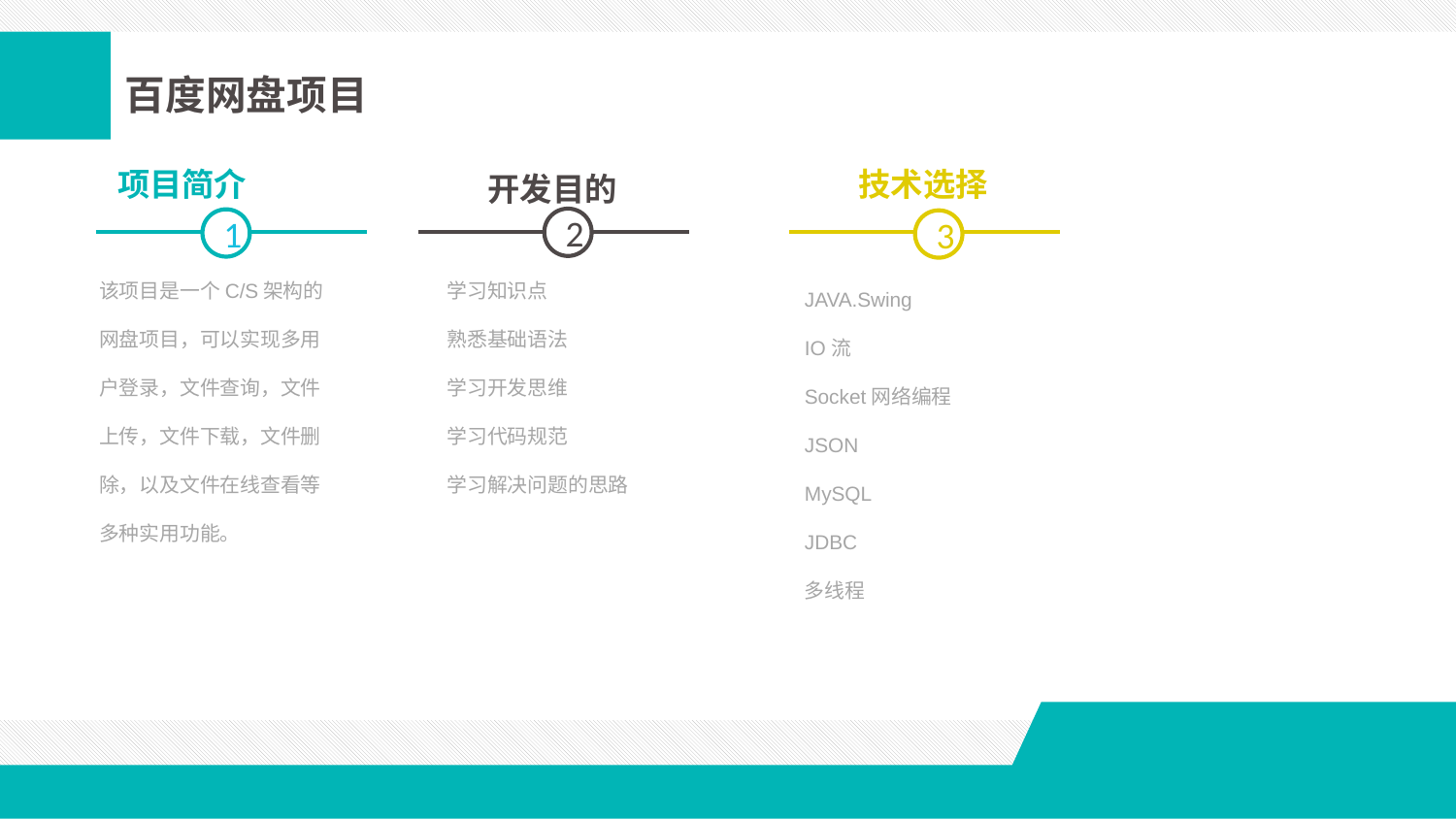

百度网盘项目
项目简介
技术选择
开发目的
2
1
3
该项目是一个C/S架构的网盘项目，可以实现多用户登录，文件查询，文件上传，文件下载，文件删除，以及文件在线查看等多种实用功能。
学习知识点
熟悉基础语法
学习开发思维
学习代码规范
学习解决问题的思路
JAVA.Swing
IO流
Socket网络编程
JSON
MySQL
JDBC
多线程